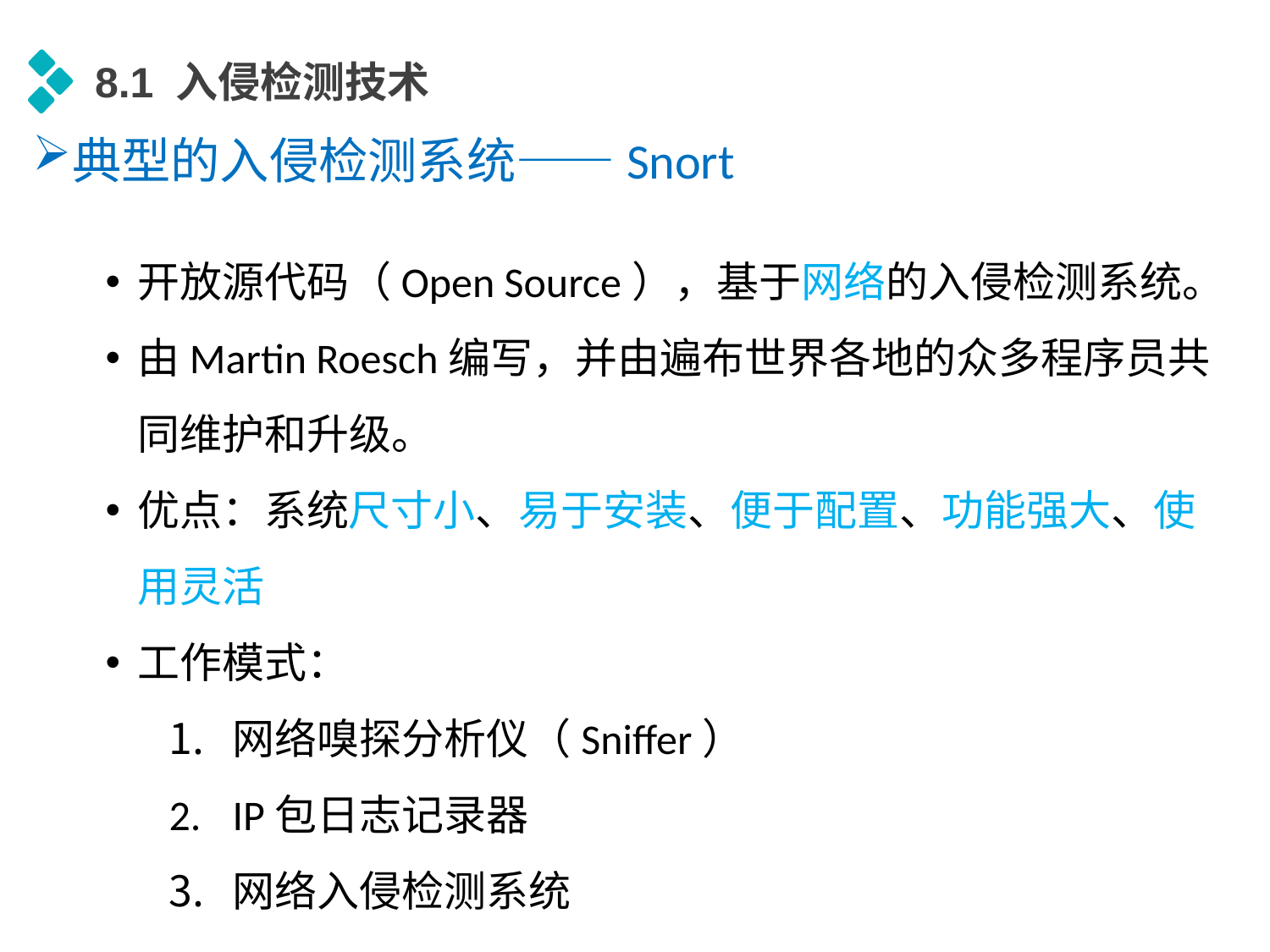

8.1 入侵检测技术

典型的入侵检测系统——Snort
开放源代码（Open Source），基于网络的入侵检测系统。
由Martin Roesch编写，并由遍布世界各地的众多程序员共同维护和升级。
优点：系统尺寸小、易于安装、便于配置、功能强大、使用灵活
工作模式：
网络嗅探分析仪（Sniffer）
IP包日志记录器
网络入侵检测系统